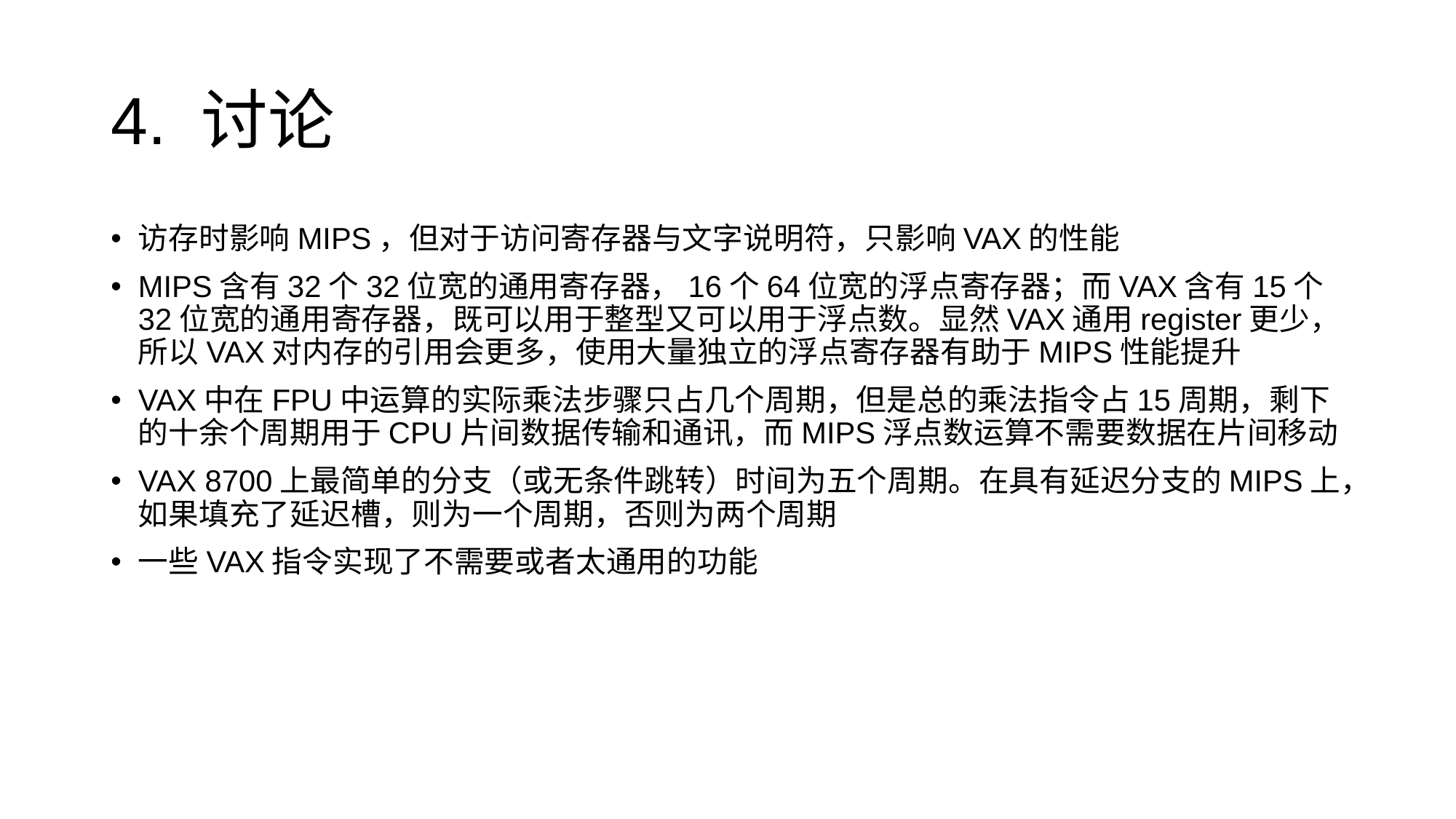

# 4. 讨论
访存时影响MIPS，但对于访问寄存器与文字说明符，只影响VAX的性能
MIPS含有32个32位宽的通用寄存器，16个64位宽的浮点寄存器；而VAX含有15个32位宽的通用寄存器，既可以用于整型又可以用于浮点数。显然VAX通用register更少，所以VAX对内存的引用会更多，使用大量独立的浮点寄存器有助于MIPS性能提升
VAX中在FPU中运算的实际乘法步骤只占几个周期，但是总的乘法指令占15周期，剩下的十余个周期用于CPU片间数据传输和通讯，而MIPS浮点数运算不需要数据在片间移动
VAX 8700上最简单的分支（或无条件跳转）时间为五个周期。在具有延迟分支的MIPS上，如果填充了延迟槽，则为一个周期，否则为两个周期
一些VAX指令实现了不需要或者太通用的功能